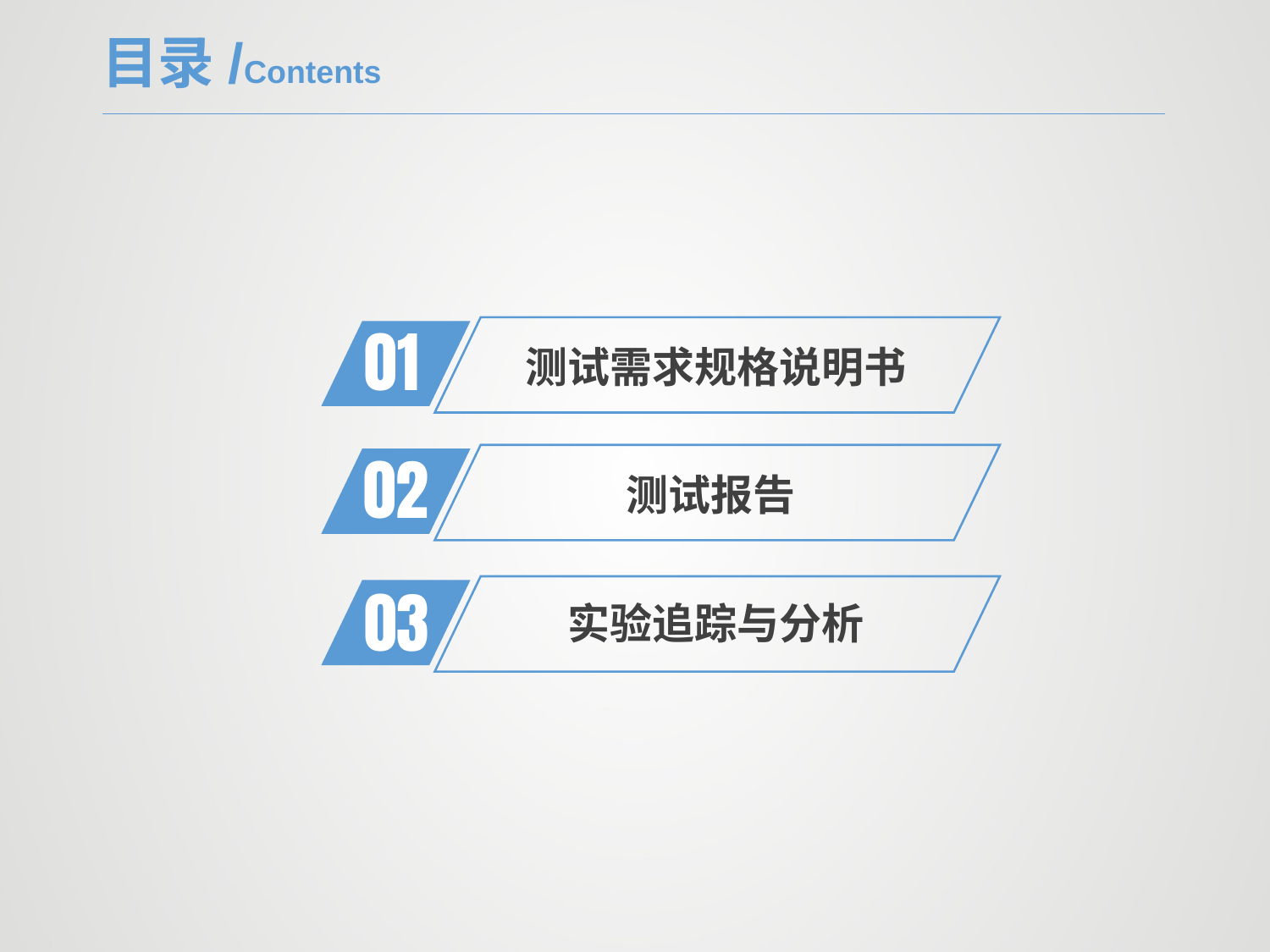

目录/Contents

测试需求规格说明书
01

测试报告
02

03

实验追踪与分析